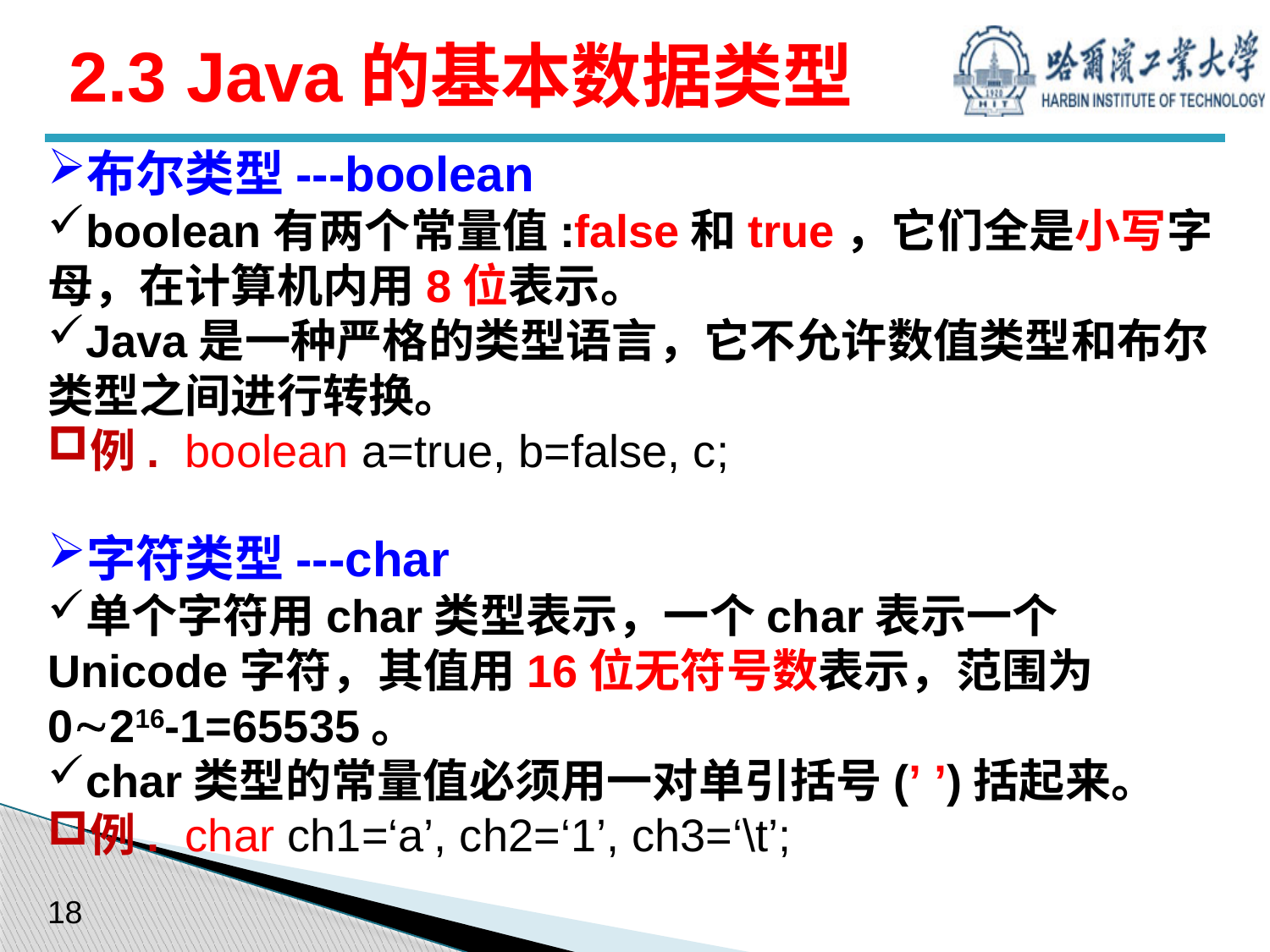

# 2.3 Java的基本数据类型
布尔类型---boolean
boolean有两个常量值:false和true，它们全是小写字母，在计算机内用8位表示。
Java是一种严格的类型语言，它不允许数值类型和布尔类型之间进行转换。
例.  boolean a=true, b=false, c;

字符类型---char
单个字符用char类型表示，一个char表示一个Unicode字符，其值用16位无符号数表示，范围为0∼216-1=65535。
char类型的常量值必须用一对单引括号(’ ’)括起来。
例.  char ch1=‘a’, ch2=‘1’, ch3=‘\t’;